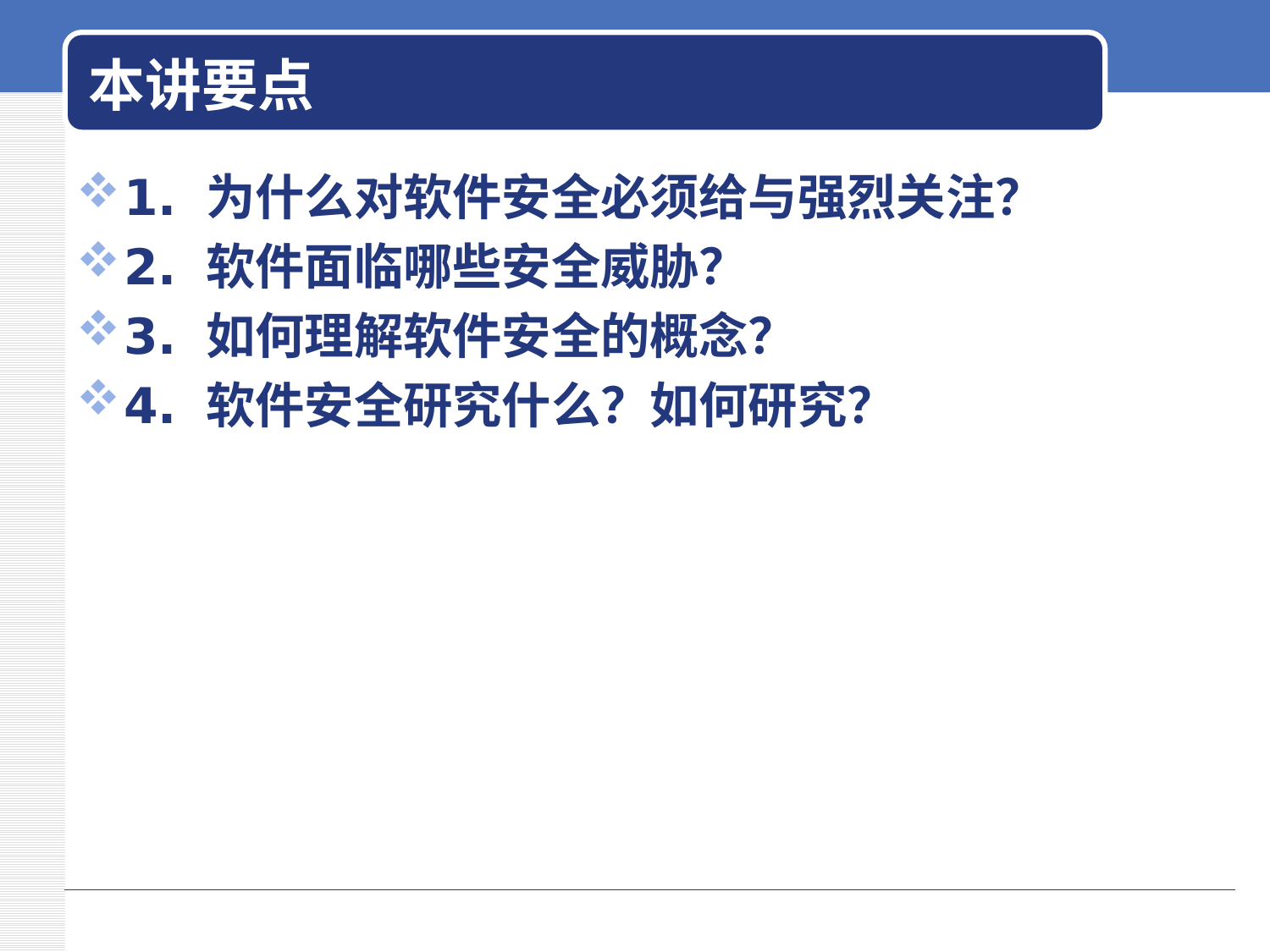

# 本讲要点
1. 为什么对软件安全必须给与强烈关注？
2. 软件面临哪些安全威胁？
3. 如何理解软件安全的概念？
4. 软件安全研究什么？如何研究？